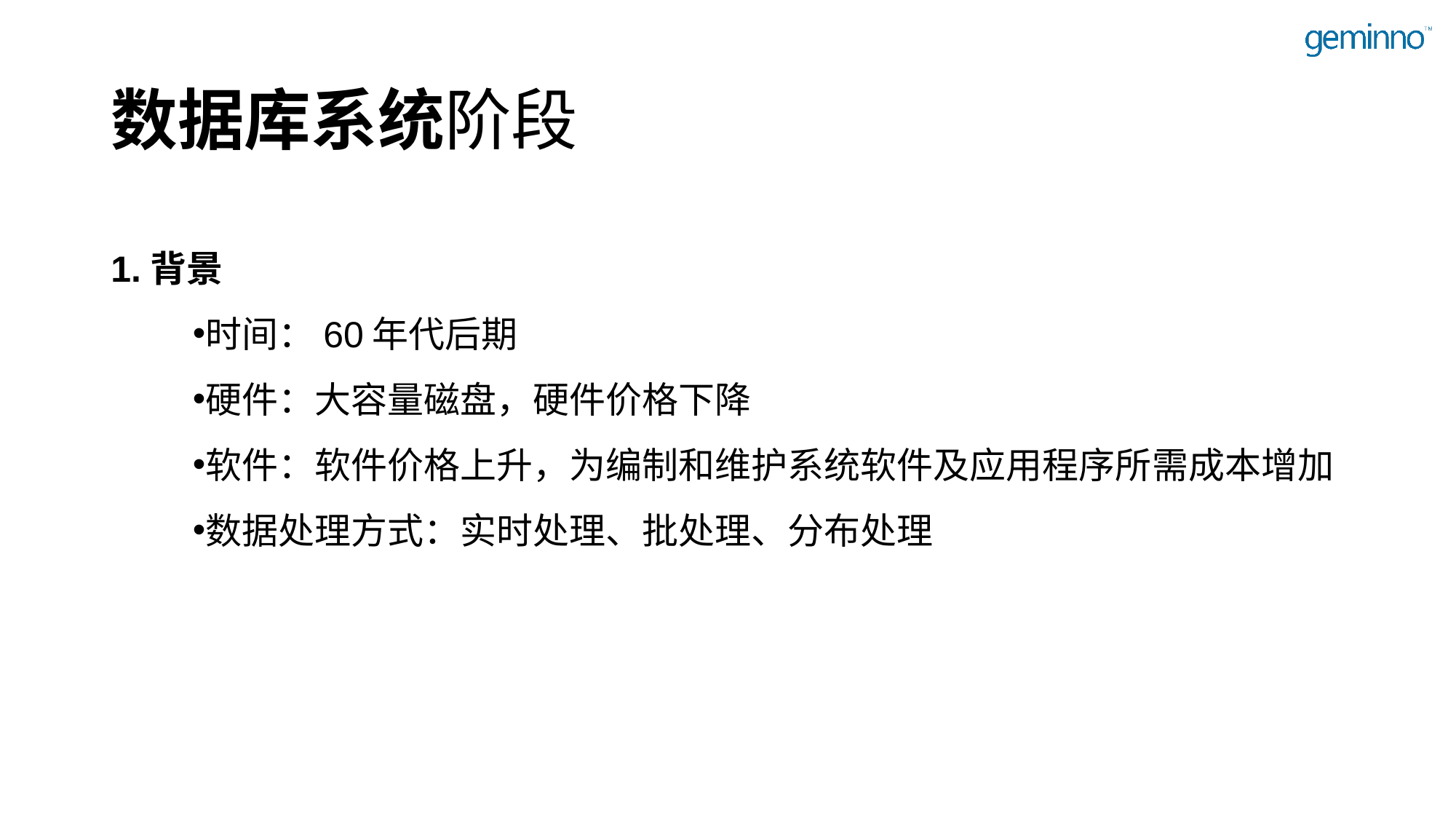

# 数据库系统阶段
1.背景
时间：60年代后期
硬件：大容量磁盘，硬件价格下降
软件：软件价格上升，为编制和维护系统软件及应用程序所需成本增加
数据处理方式：实时处理、批处理、分布处理